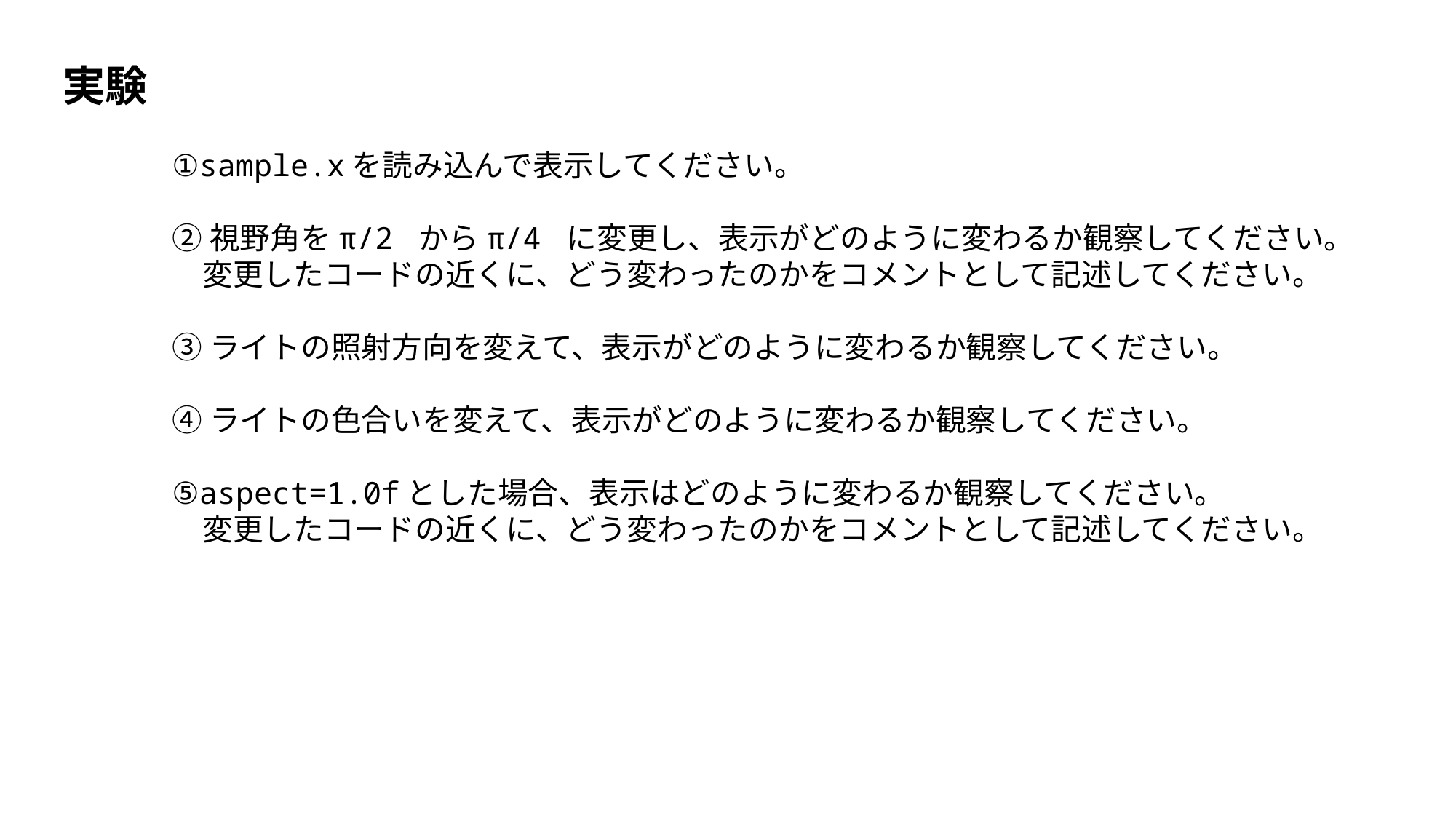

実験

	①sample.xを読み込んで表示してください。

	➁視野角をπ/2 からπ/4 に変更し、表示がどのように変わるか観察してください。
	　変更したコードの近くに、どう変わったのかをコメントとして記述してください。

	➂ライトの照射方向を変えて、表示がどのように変わるか観察してください。

	➃ライトの色合いを変えて、表示がどのように変わるか観察してください。

	⑤aspect=1.0fとした場合、表示はどのように変わるか観察してください。
	　変更したコードの近くに、どう変わったのかをコメントとして記述してください。